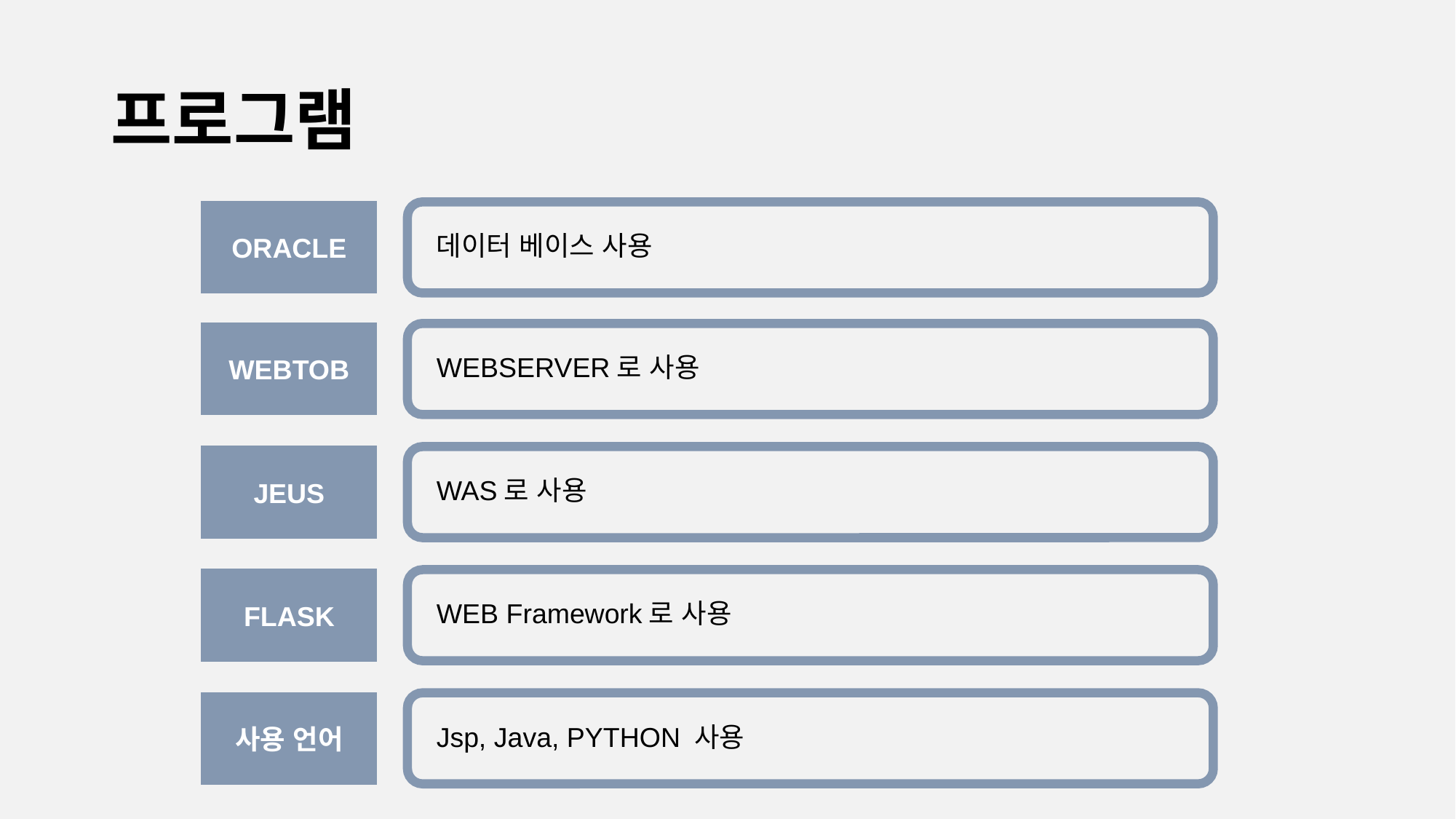

# 프로그램
ORACLE

데이터 베이스 사용
WEBTOB

WEBSERVER로 사용
JEUS

WAS로 사용
FLASK

WEB Framework로 사용
사용 언어

Jsp, Java, PYTHON 사용